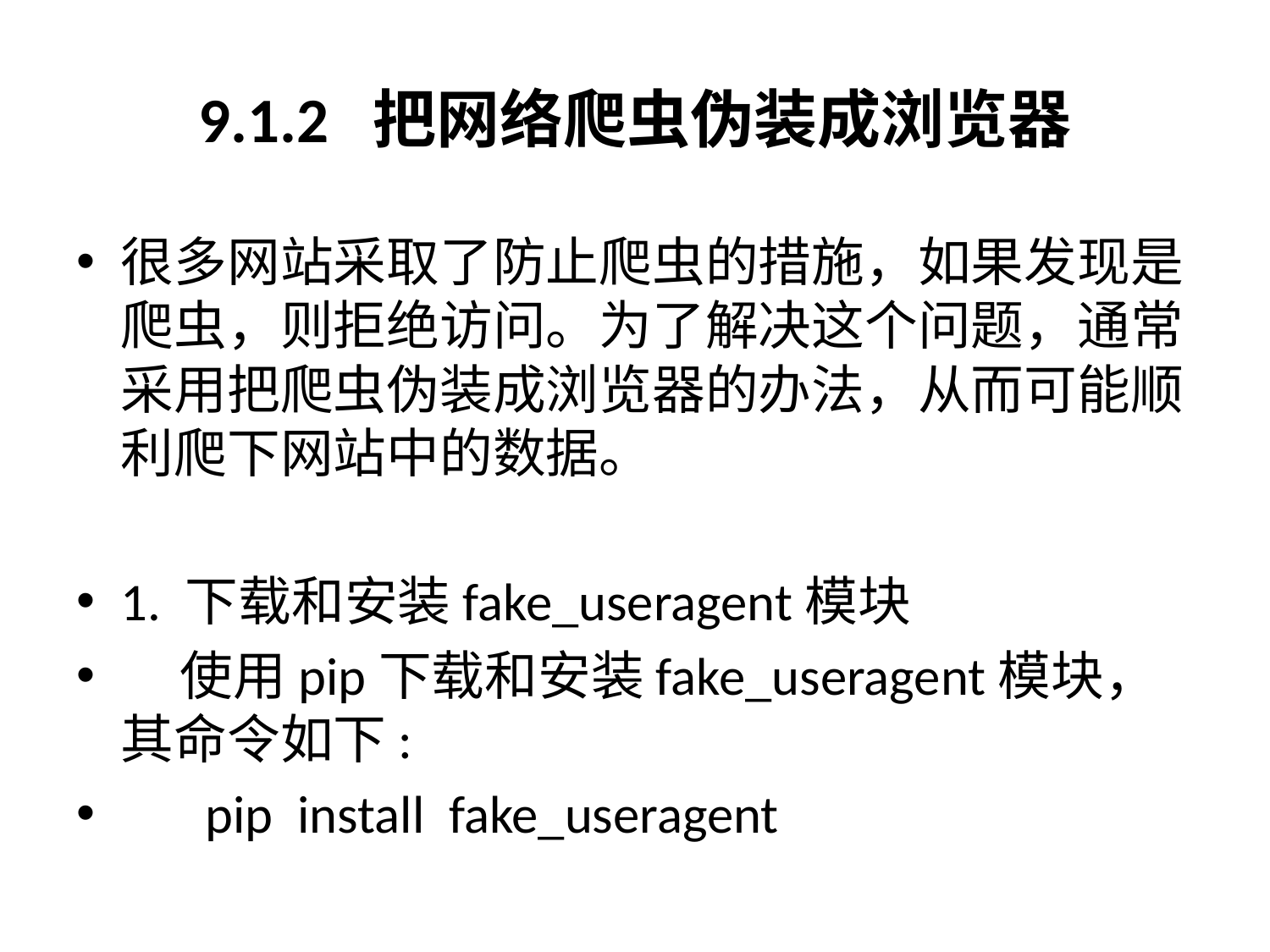

# 9.1.2  把网络爬虫伪装成浏览器
很多网站采取了防止爬虫的措施，如果发现是爬虫，则拒绝访问。为了解决这个问题，通常采用把爬虫伪装成浏览器的办法，从而可能顺利爬下网站中的数据。

1. 下载和安装fake_useragent模块
    使用pip下载和安装fake_useragent模块，其命令如下:
       pip  install  fake_useragent